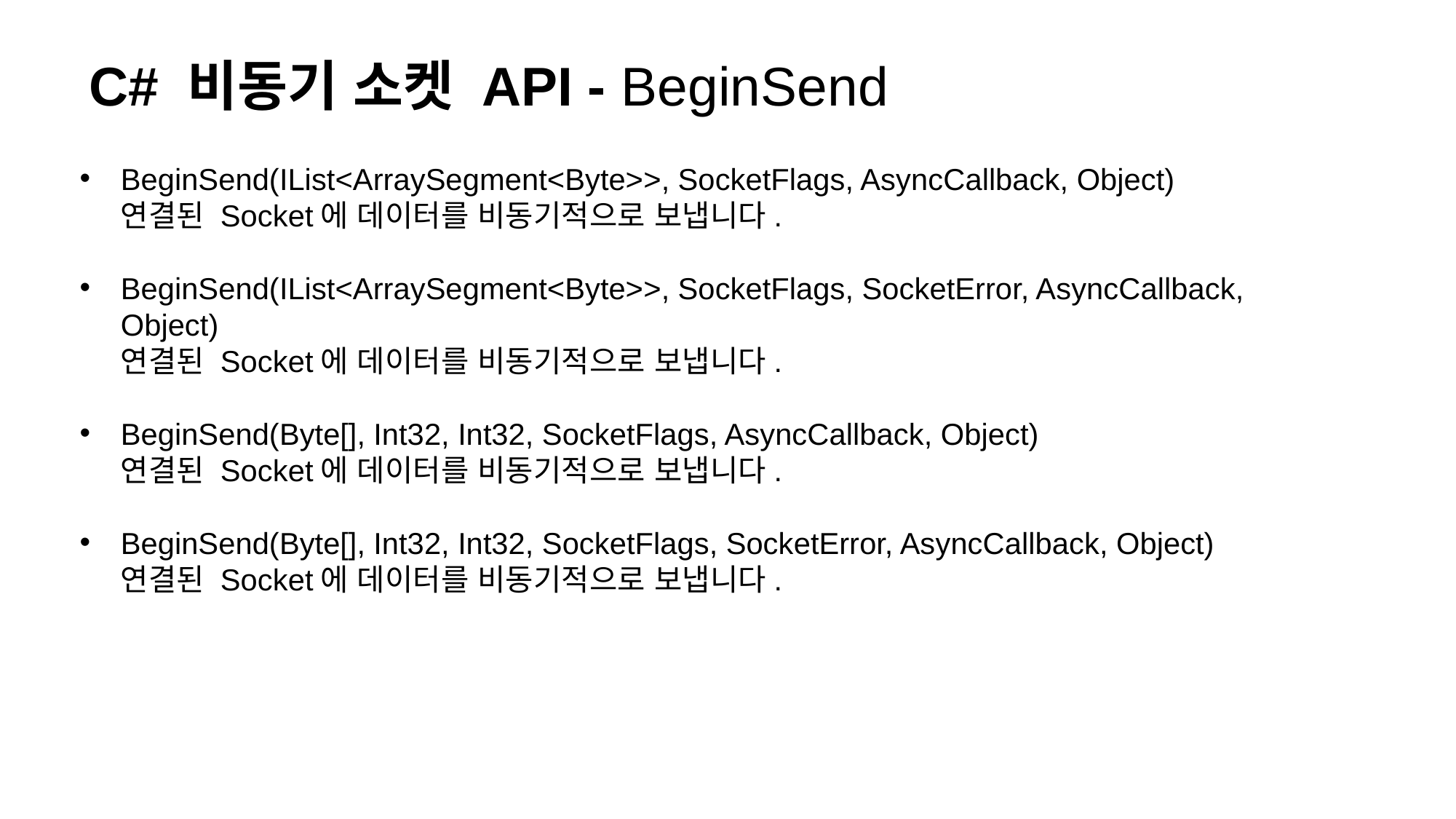

C# 비동기 소켓 API - BeginSend
BeginSend(IList<ArraySegment<Byte>>, SocketFlags, AsyncCallback, Object)
연결된 Socket에 데이터를 비동기적으로 보냅니다.

BeginSend(IList<ArraySegment<Byte>>, SocketFlags, SocketError, AsyncCallback, Object)
연결된 Socket에 데이터를 비동기적으로 보냅니다.

BeginSend(Byte[], Int32, Int32, SocketFlags, AsyncCallback, Object)
연결된 Socket에 데이터를 비동기적으로 보냅니다.

BeginSend(Byte[], Int32, Int32, SocketFlags, SocketError, AsyncCallback, Object)
연결된 Socket에 데이터를 비동기적으로 보냅니다.